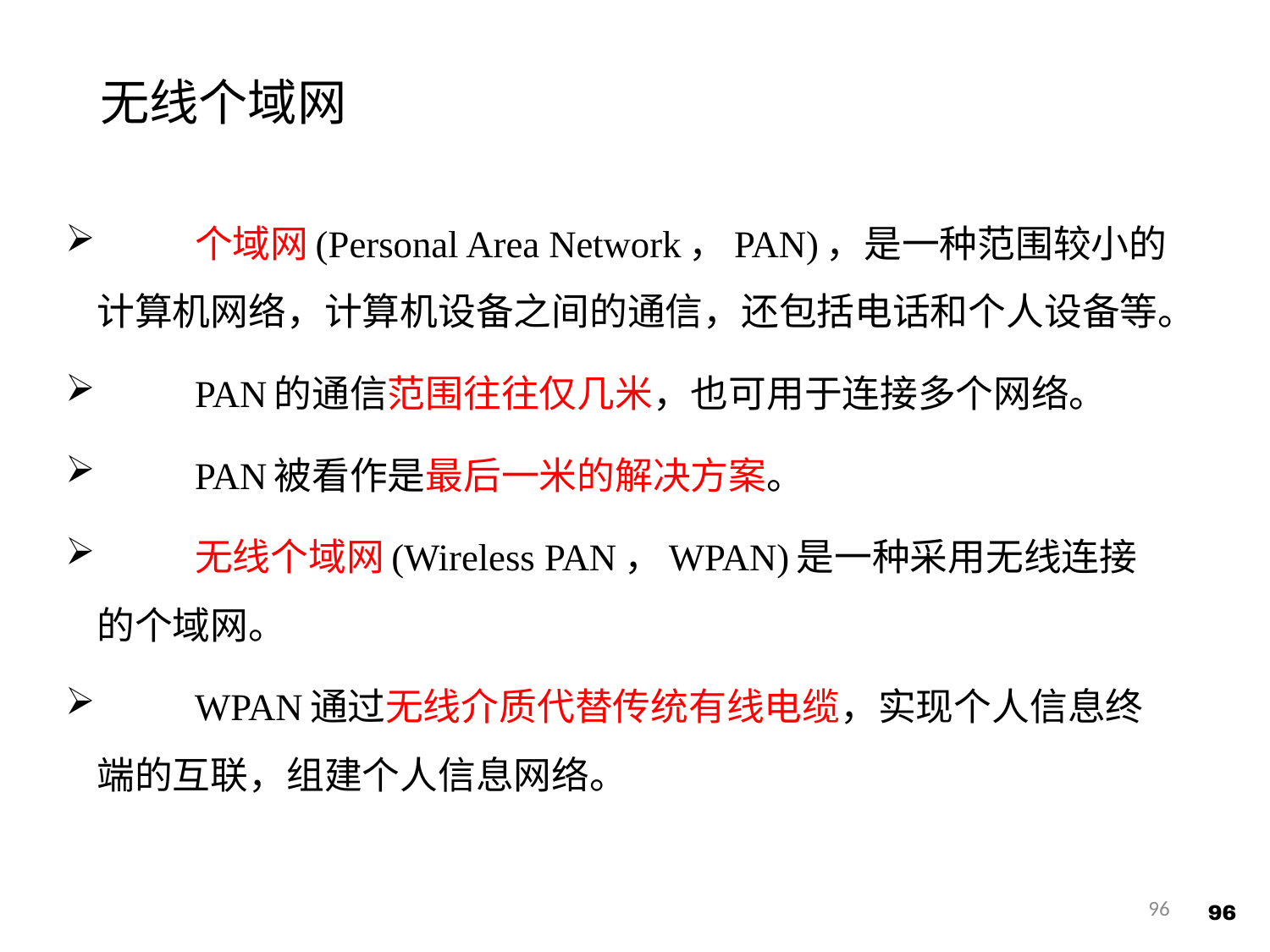

# 无线个域网
	个域网(Personal Area Network，PAN)，是一种范围较小的计算机网络，计算机设备之间的通信，还包括电话和个人设备等。
	PAN的通信范围往往仅几米，也可用于连接多个网络。
	PAN被看作是最后一米的解决方案。
	无线个域网(Wireless PAN，WPAN)是一种采用无线连接的个域网。
	WPAN通过无线介质代替传统有线电缆，实现个人信息终端的互联，组建个人信息网络。
96
96